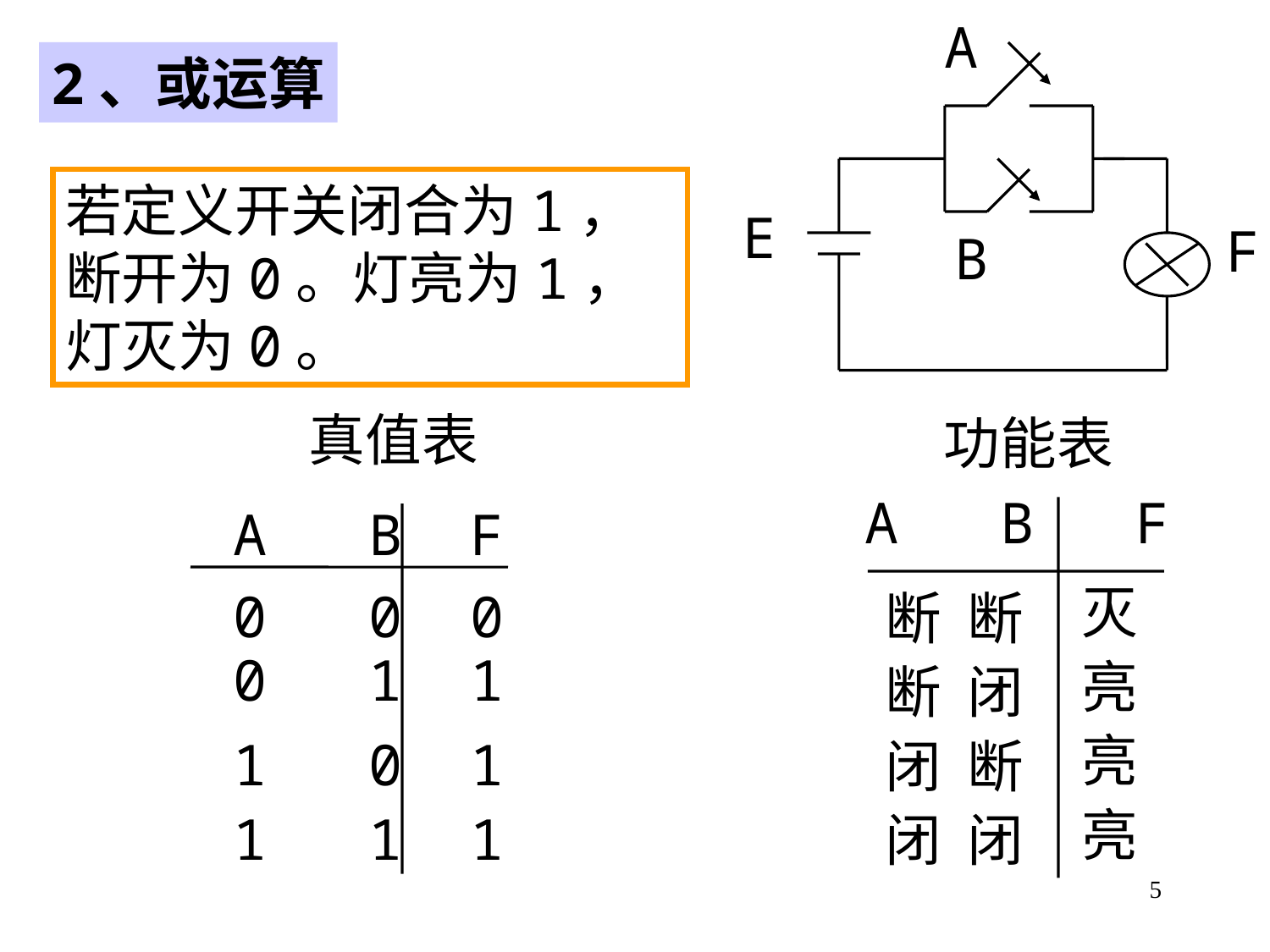

A

E
F

B

2、或运算
若定义开关闭合为1，断开为0。灯亮为1，灯灭为0。
真值表
 A   B  F

 0   0  0
 0   1  1
 1   0  1
 1   1  1
功能表
 A   B   F

灭
断  断
亮
断  闭
亮
闭  断
亮
闭  闭
5